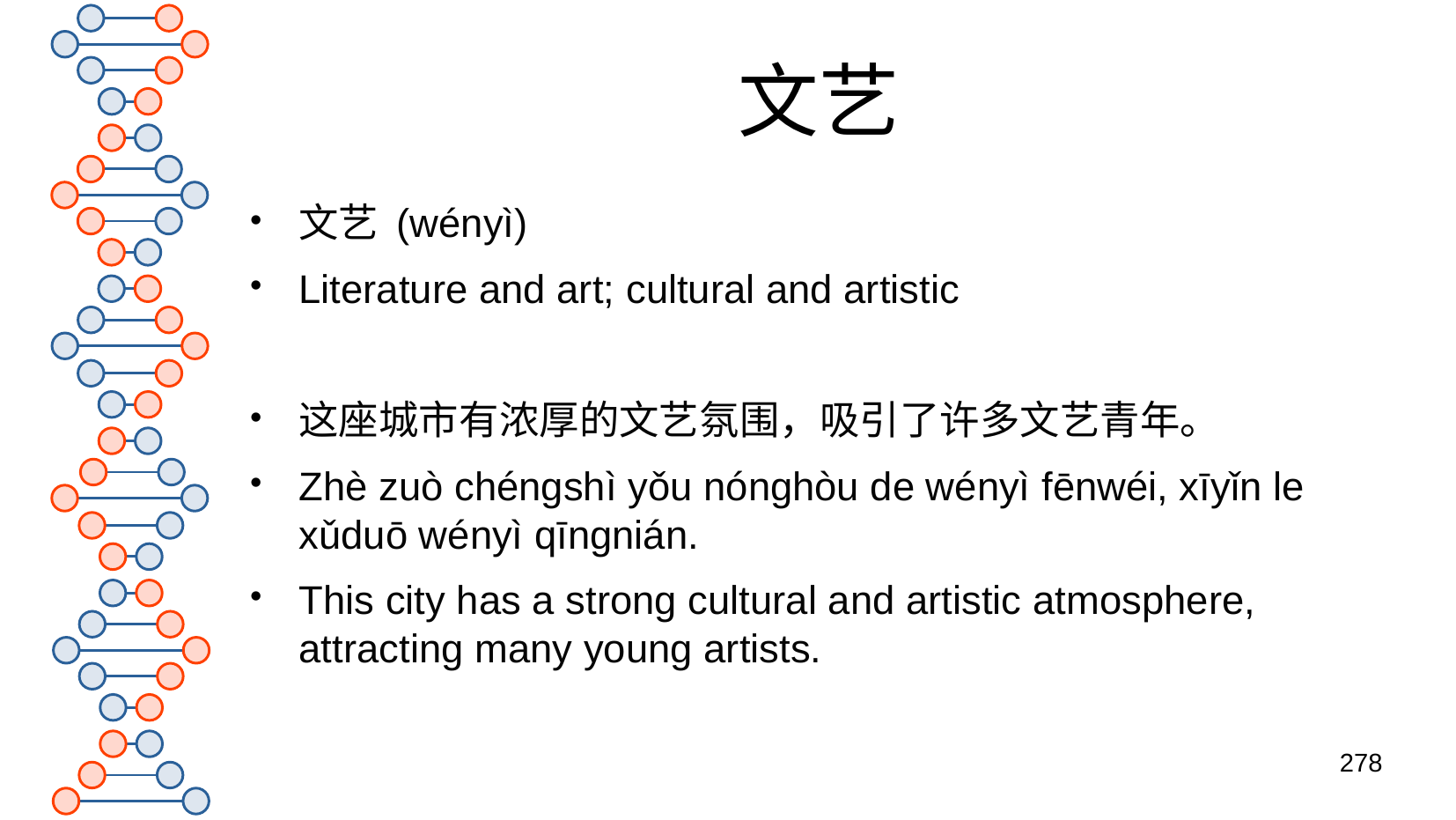

# 文艺
文艺 (wényì)
Literature and art; cultural and artistic

这座城市有浓厚的文艺氛围，吸引了许多文艺青年。
Zhè zuò chéngshì yǒu nónghòu de wényì fēnwéi, xīyǐn le xǔduō wényì qīngnián.
This city has a strong cultural and artistic atmosphere, attracting many young artists.

278